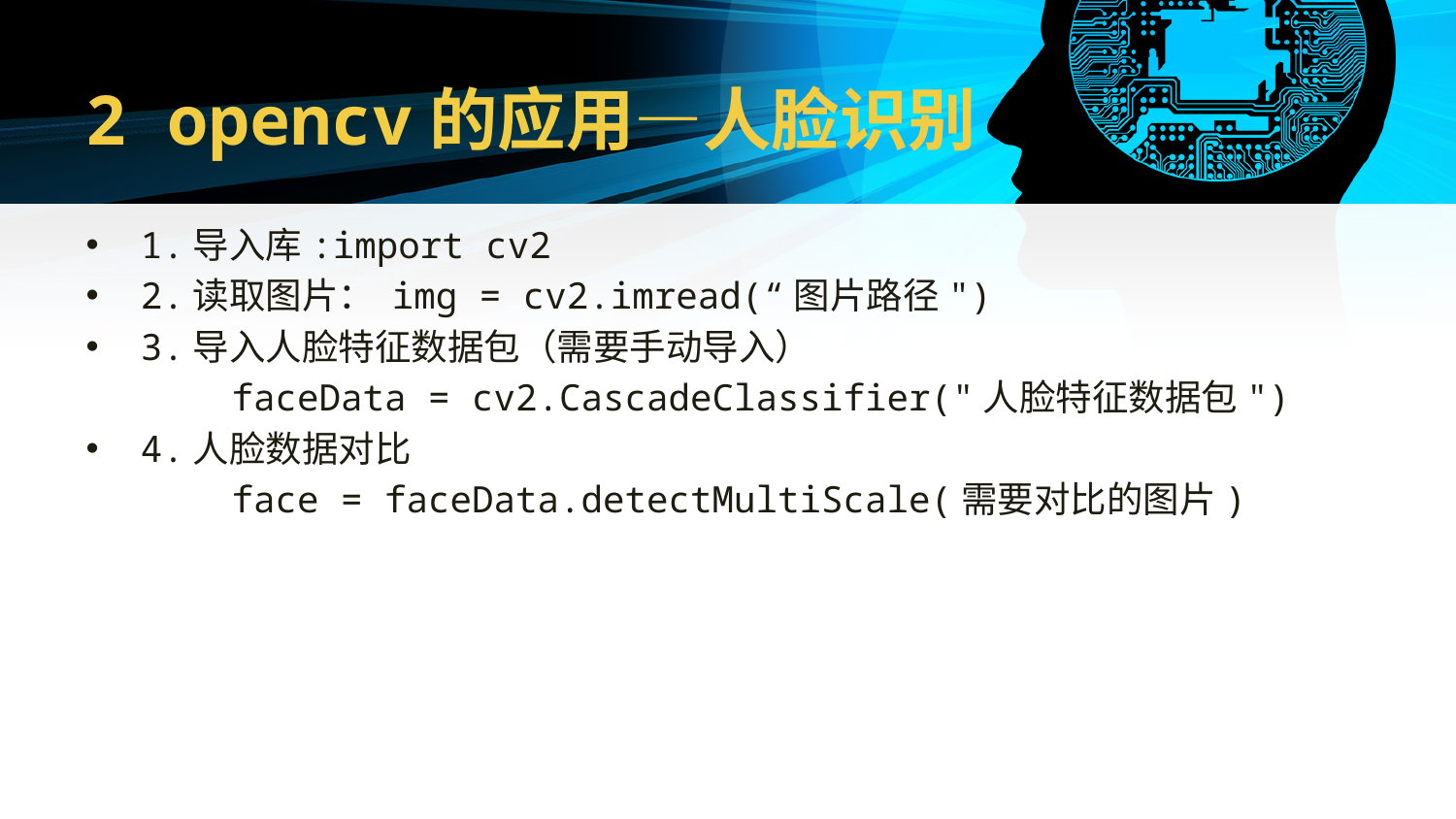

# 2 opencv的应用—人脸识别
1.导入库:import cv2
2.读取图片： img = cv2.imread(“图片路径")
3.导入人脸特征数据包（需要手动导入）
	faceData = cv2.CascadeClassifier("人脸特征数据包")
4.人脸数据对比
	face = faceData.detectMultiScale(需要对比的图片)